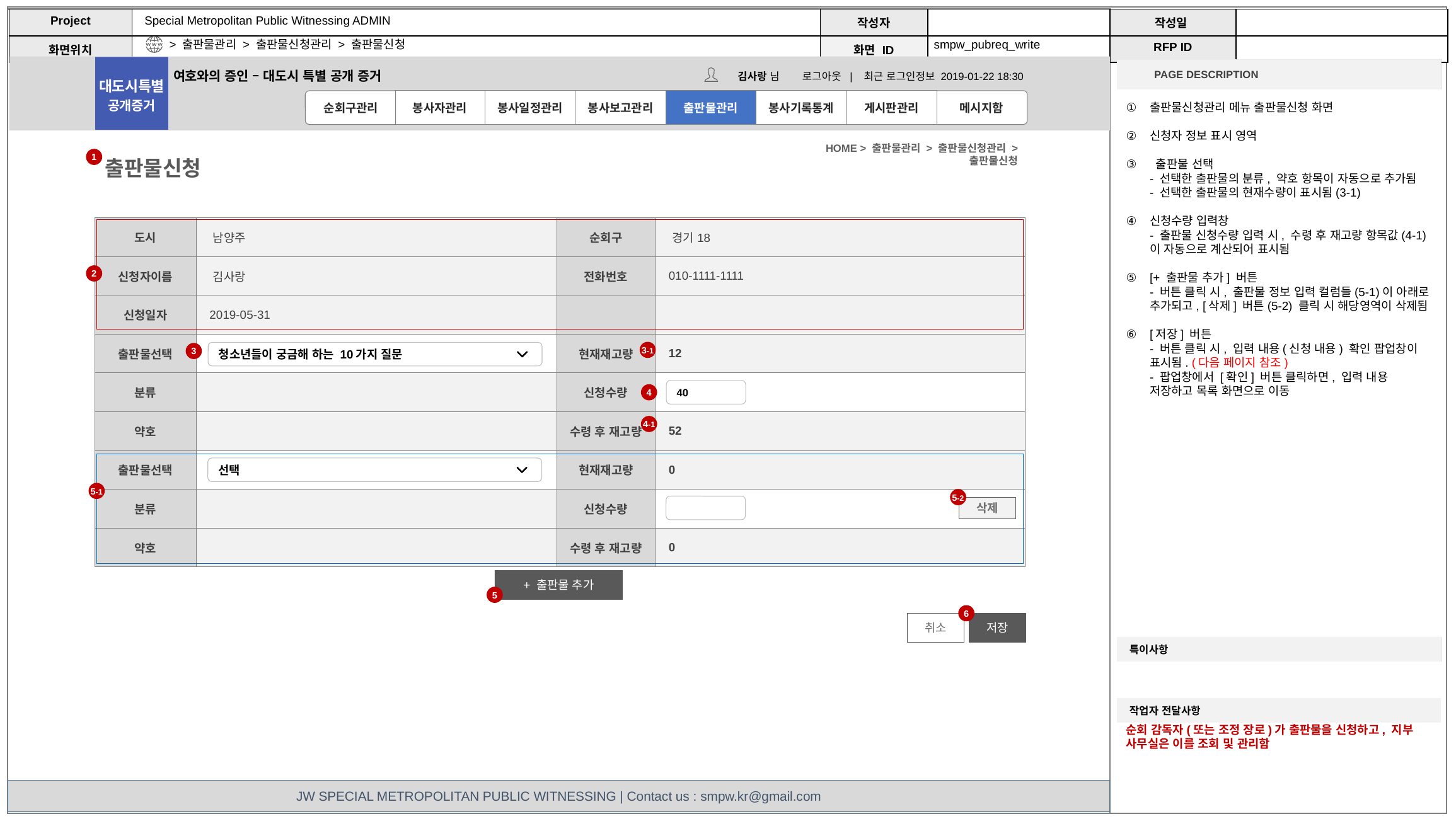

> 출판물관리 > 출판물신청관리 > 출판물신청
smpw_pubreq_write
출판물신청관리 메뉴 출판물신청 화면
신청자 정보 표시 영역
 출판물 선택
- 선택한 출판물의 분류, 약호 항목이 자동으로 추가됨
- 선택한 출판물의 현재수량이 표시됨(3-1)

신청수량 입력창
- 출판물 신청수량 입력 시, 수령 후 재고량 항목값(4-1)이 자동으로 계산되어 표시됨

[+ 출판물 추가] 버튼
- 버튼 클릭 시, 출판물 정보 입력 컬럼들(5-1)이 아래로 추가되고, [삭제] 버튼(5-2) 클릭 시 해당영역이 삭제됨

[저장] 버튼
- 버튼 클릭 시, 입력 내용(신청 내용) 확인 팝업창이 표시됨. (다음 페이지 참조)
- 팝업창에서 [확인] 버튼 클릭하면, 입력 내용 저장하고 목록 화면으로 이동
HOME > 출판물관리 > 출판물신청관리 > 출판물신청
1
출판물신청
| 도시 | 남양주 | 순회구 | 경기18 |
| --- | --- | --- | --- |
| 신청자이름 | 김사랑 | 전화번호 | 010-1111-1111 |
| 신청일자 | 2019-05-31 |  |  |
| 출판물선택 |  | 현재재고량 | 12 |
| 분류 |  | 신청수량 |  |
| 약호 |  | 수령 후 재고량 | 52 |
| 출판물선택 |  | 현재재고량 | 0 |
| 분류 |  | 신청수량 |  |
| 약호 |  | 수령 후 재고량 | 0 |

2
청소년들이 궁금해 하는 10가지 질문

3-1
3
40
4
4-1

선택

5-1
5-2

삭제
+ 출판물 추가
5
6
취소
저장
순회 감독자(또는 조정 장로)가 출판물을 신청하고, 지부 사무실은 이를 조회 및 관리함
JW SPECIAL METROPOLITAN PUBLIC WITNESSING | Contact us : smpw.kr@gmail.com